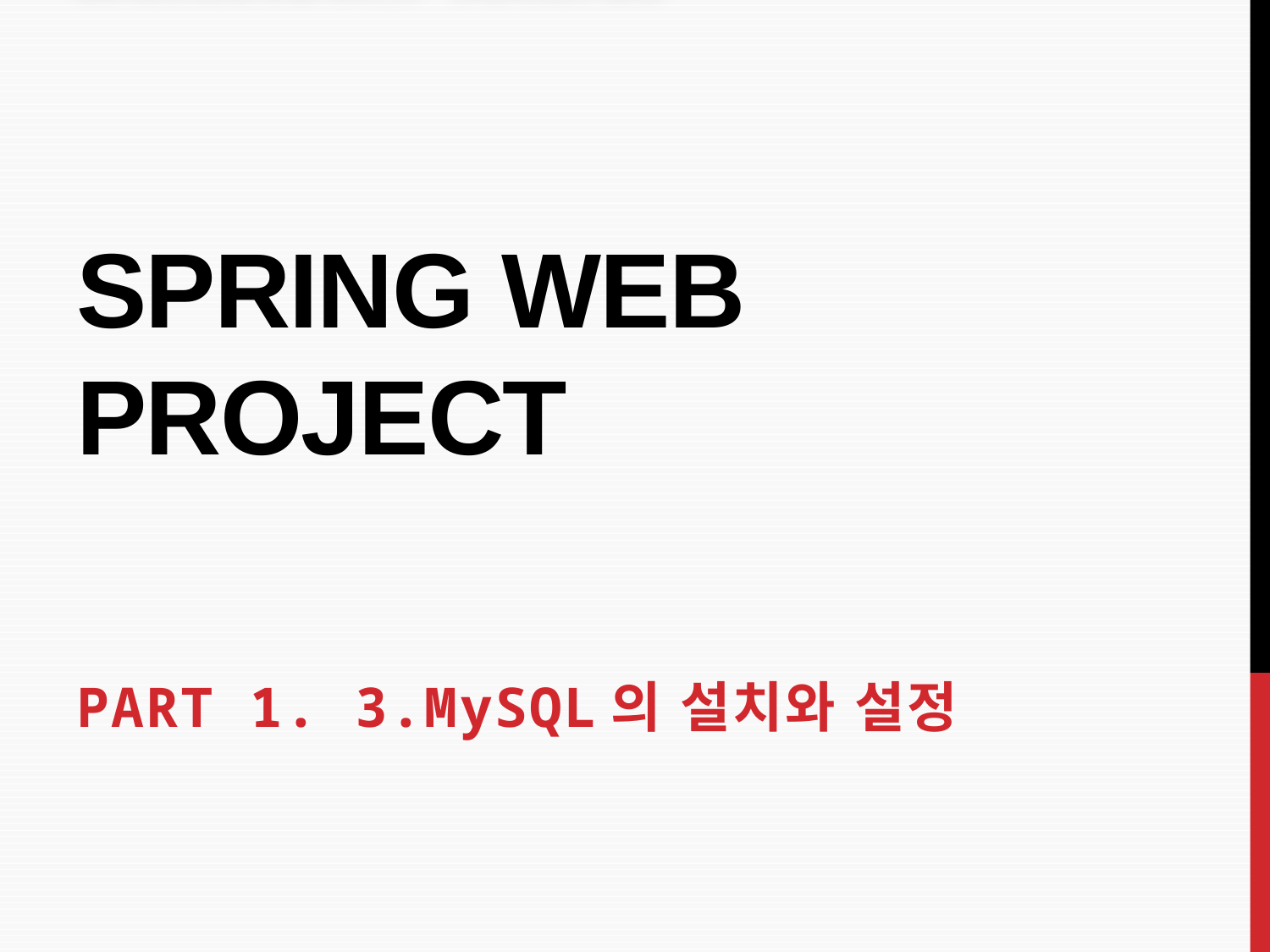

# Spring Web Project
PART 1. 3.MySQL의 설치와 설정